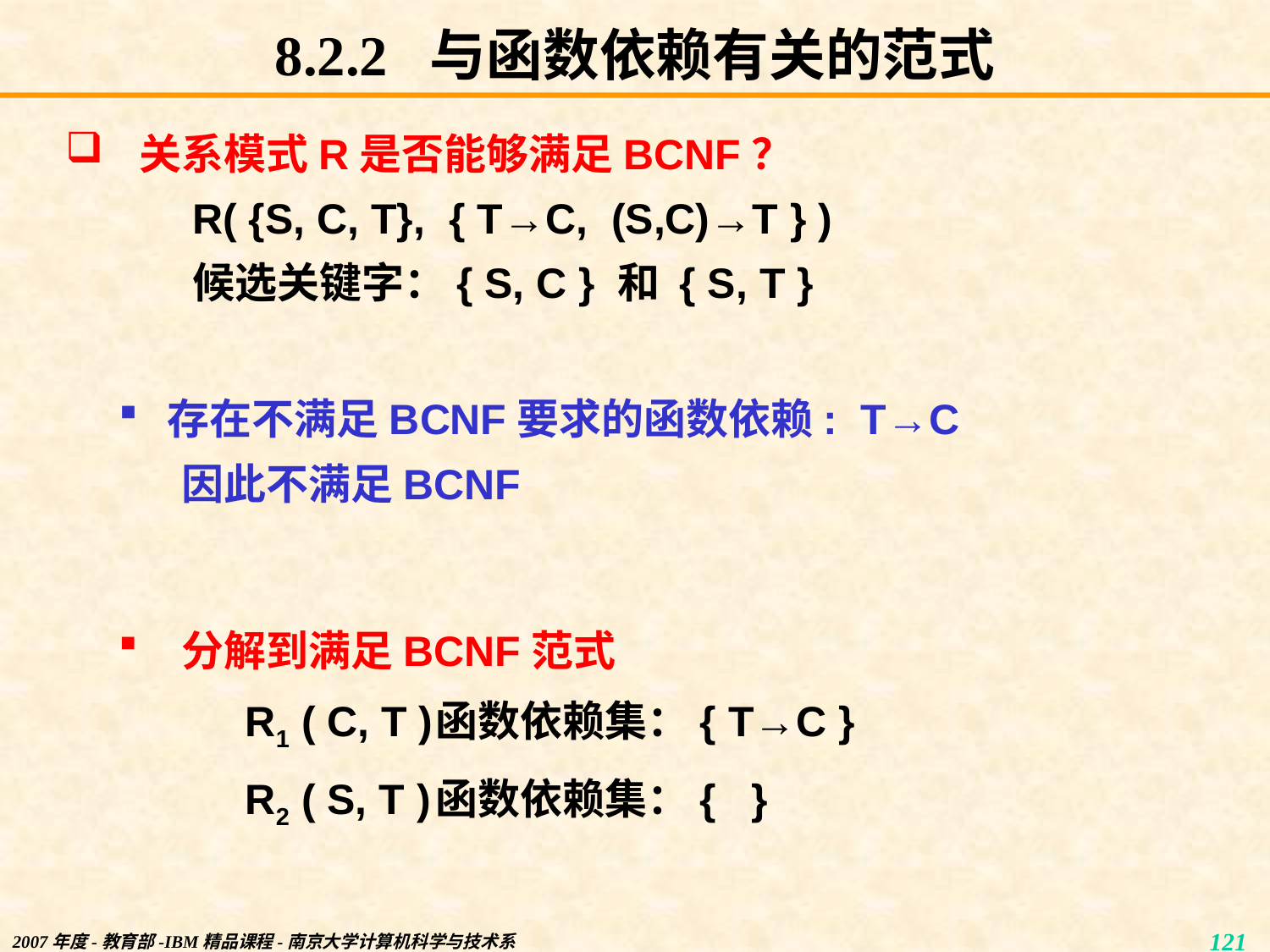

# 8.2.2  与函数依赖有关的范式
关系模式R是否能够满足BCNF？
R( {S, C, T},  { T→C,  (S,C)→T } )
候选关键字：{ S, C } 和 { S, T }
存在不满足BCNF要求的函数依赖:  T→C
因此不满足BCNF
分解到满足BCNF范式
R1 ( C, T )	函数依赖集：{ T→C }
R2 ( S, T )	函数依赖集：{   }
121
2007年度-教育部-IBM精品课程-南京大学计算机科学与技术系